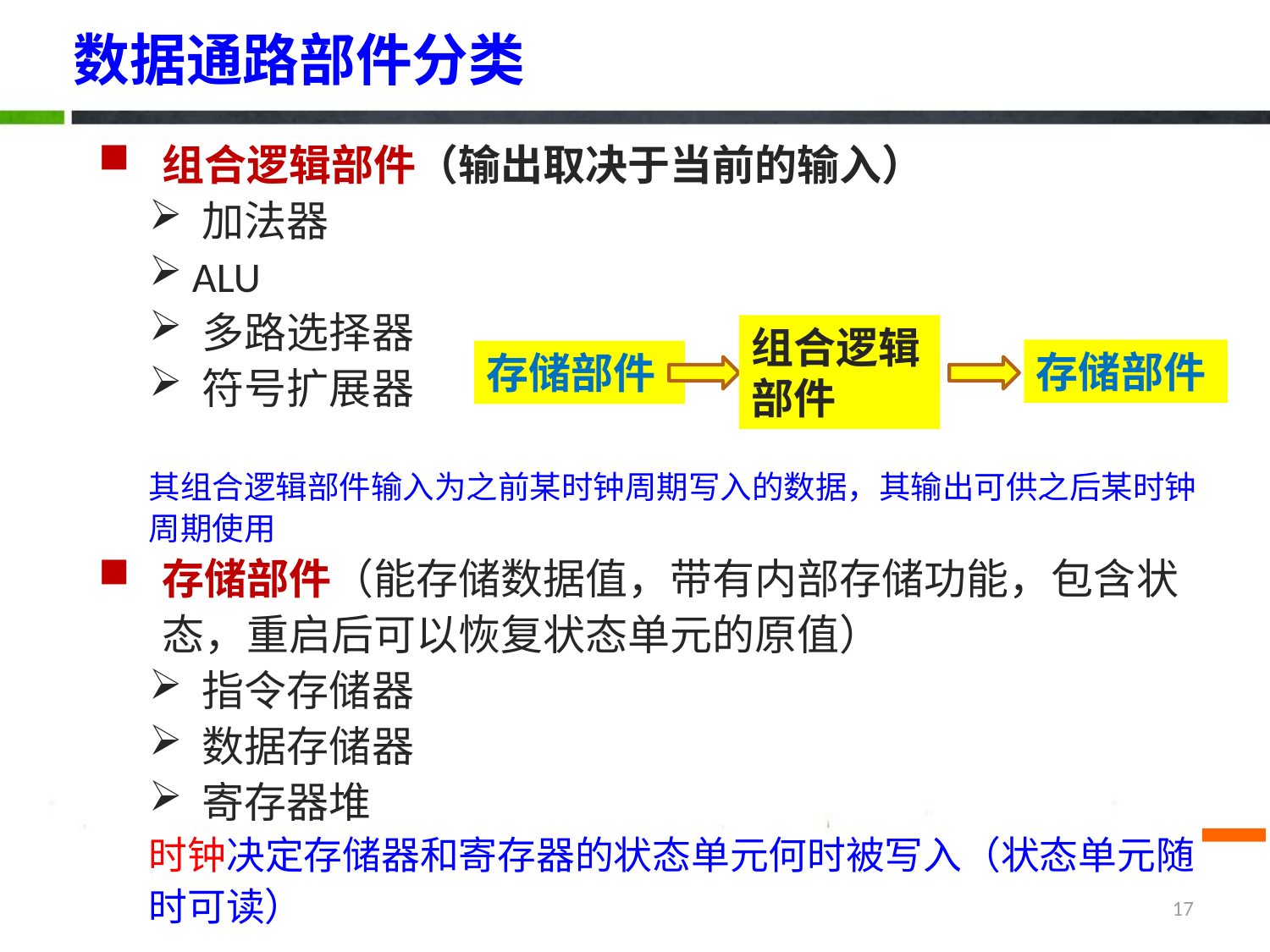

# 数据通路部件分类
组合逻辑部件（输出取决于当前的输入）
 加法器
 ALU
 多路选择器
 符号扩展器

其组合逻辑部件输入为之前某时钟周期写入的数据，其输出可供之后某时钟周期使用
存储部件（能存储数据值，带有内部存储功能，包含状态，重启后可以恢复状态单元的原值）
 指令存储器
 数据存储器
 寄存器堆
时钟决定存储器和寄存器的状态单元何时被写入（状态单元随时可读）
组合逻辑部件
存储部件
存储部件

17